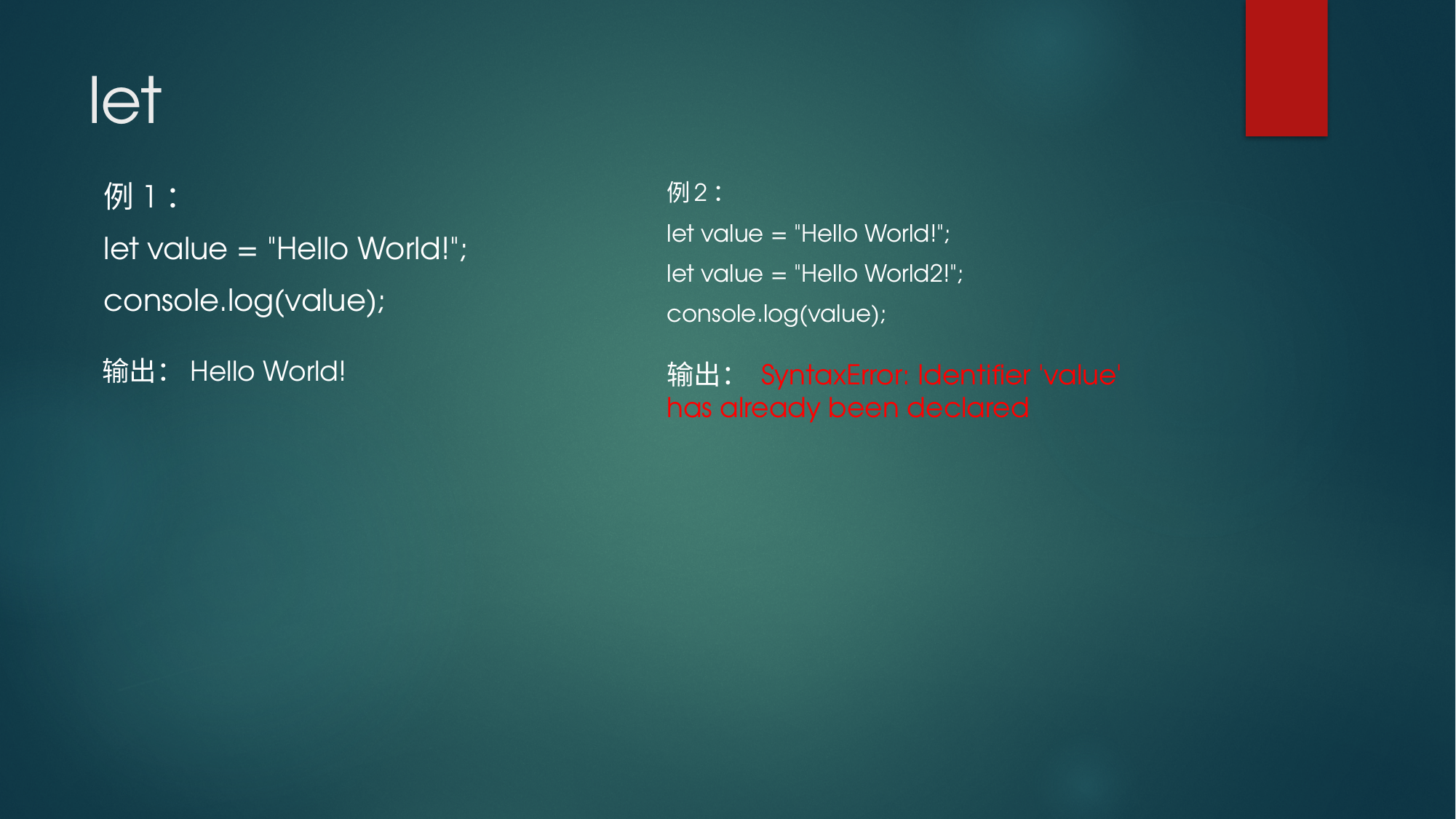

# let
例1：
let value = "Hello World!";
console.log(value);

例2：
let value = "Hello World!";
let value = "Hello World2!";
console.log(value);

输出：Hello World!
输出： SyntaxError: Identifier 'value' has already been declared